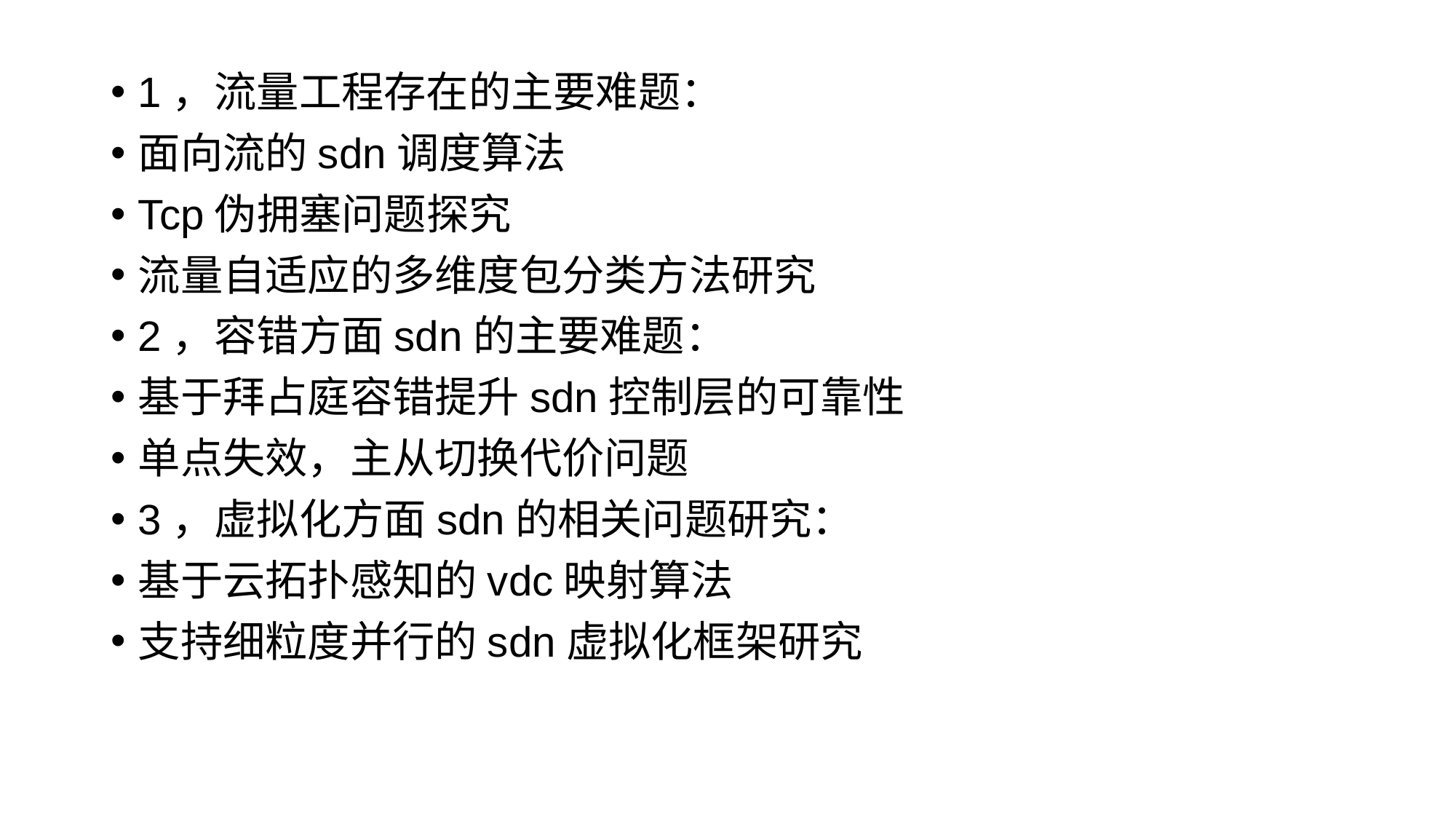

1，流量工程存在的主要难题：
面向流的sdn调度算法
Tcp伪拥塞问题探究
流量自适应的多维度包分类方法研究
2，容错方面sdn的主要难题：
基于拜占庭容错提升sdn控制层的可靠性
单点失效，主从切换代价问题
3，虚拟化方面sdn的相关问题研究：
基于云拓扑感知的vdc映射算法
支持细粒度并行的sdn虚拟化框架研究